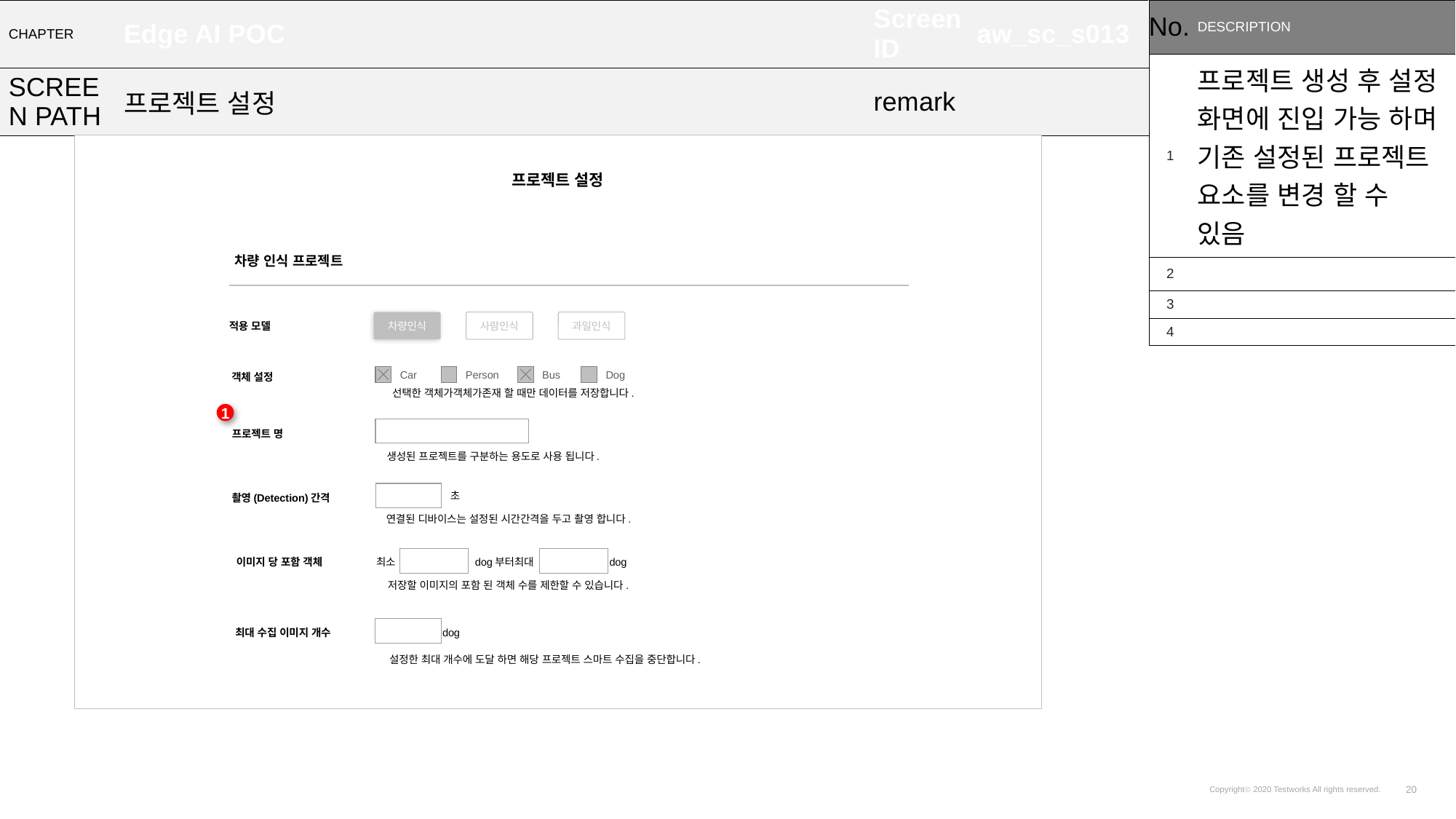

| CHAPTER | Edge AI POC | Screen ID | aw\_sc\_s013 |
| --- | --- | --- | --- |
| SCREEN PATH | 프로젝트 설정 | remark |  |
| No. | DESCRIPTION |
| --- | --- |
| 1 | 프로젝트 생성 후 설정 화면에 진입 가능 하며 기존 설정된 프로젝트 요소를 변경 할 수 있음 |
| 2 |  |
| 3 |  |
| 4 |  |
GNB

프로젝트 설정
차량 인식 프로젝트
차량인식
사람인식
과일인식
적용 모델
Car
Person
Bus
Dog

객체 설정
선택한 객체가객체가존재 할 때만 데이터를 저장합니다.
1

프로젝트 명
생성된 프로젝트를 구분하는 용도로 사용 됩니다.

초
촬영(Detection)간격
연결된 디바이스는 설정된 시간간격을 두고 촬영 합니다.

이미지 당 포함 객체
최소
dog부터최대
dog
저장할 이미지의 포함 된 객체 수를 제한할 수 있습니다.

dog
최대 수집 이미지 개수
설정한 최대 개수에 도달 하면 해당 프로젝트 스마트 수집을 중단합니다.